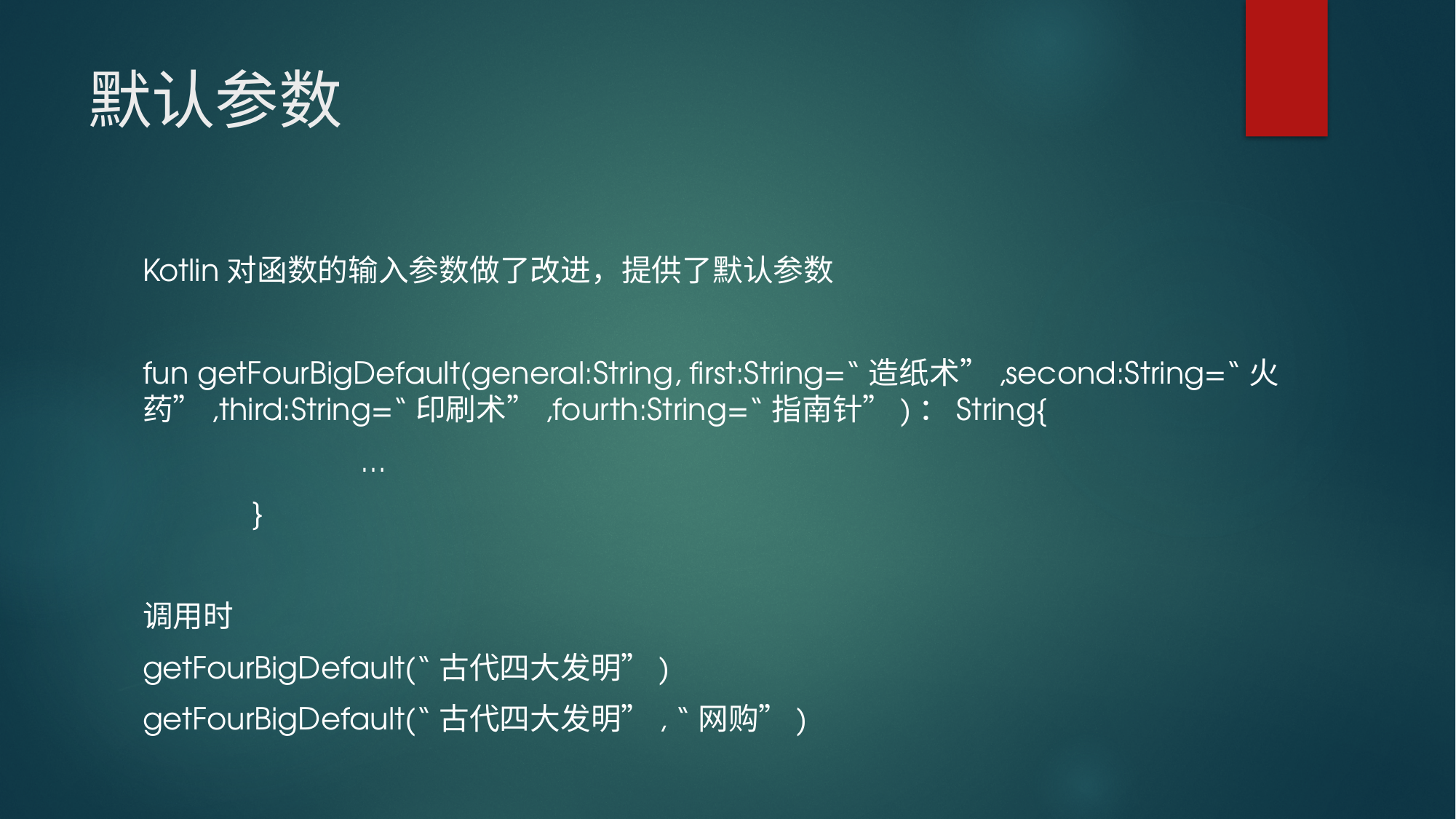

# 默认参数
Kotlin对函数的输入参数做了改进，提供了默认参数

fun getFourBigDefault(general:String, first:String=“造纸术”,second:String=“火药”,third:String=“印刷术”,fourth:String=“指南针”)：String{
		…
	}

调用时
getFourBigDefault(“古代四大发明”)
getFourBigDefault(“古代四大发明”, “网购”)